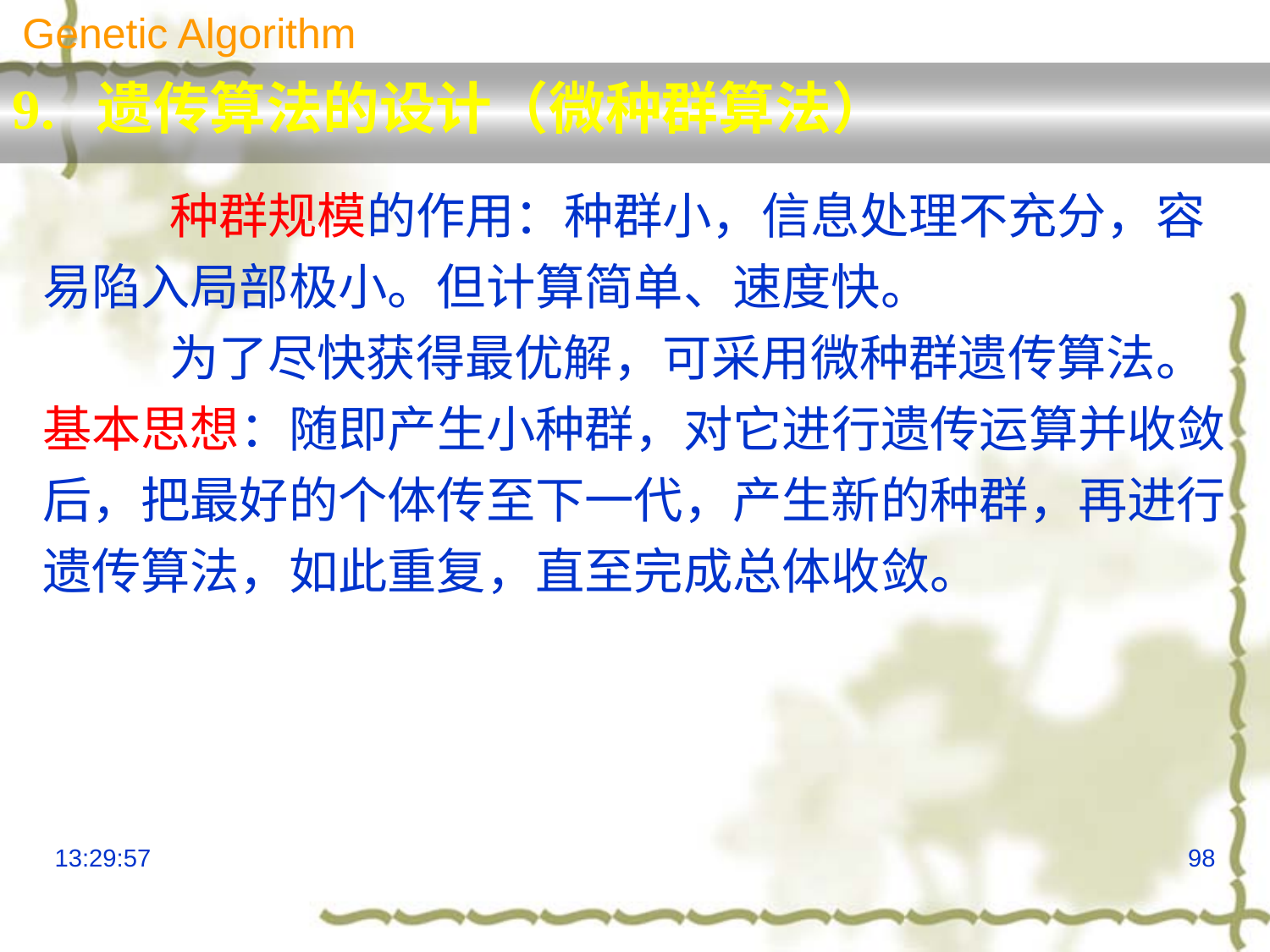

Genetic Algorithm
9.  遗传算法的设计（微种群算法）
	种群规模的作用：种群小，信息处理不充分，容易陷入局部极小。但计算简单、速度快。
	为了尽快获得最优解，可采用微种群遗传算法。
基本思想：随即产生小种群，对它进行遗传运算并收敛后，把最好的个体传至下一代，产生新的种群，再进行遗传算法，如此重复，直至完成总体收敛。
13:29:57
98